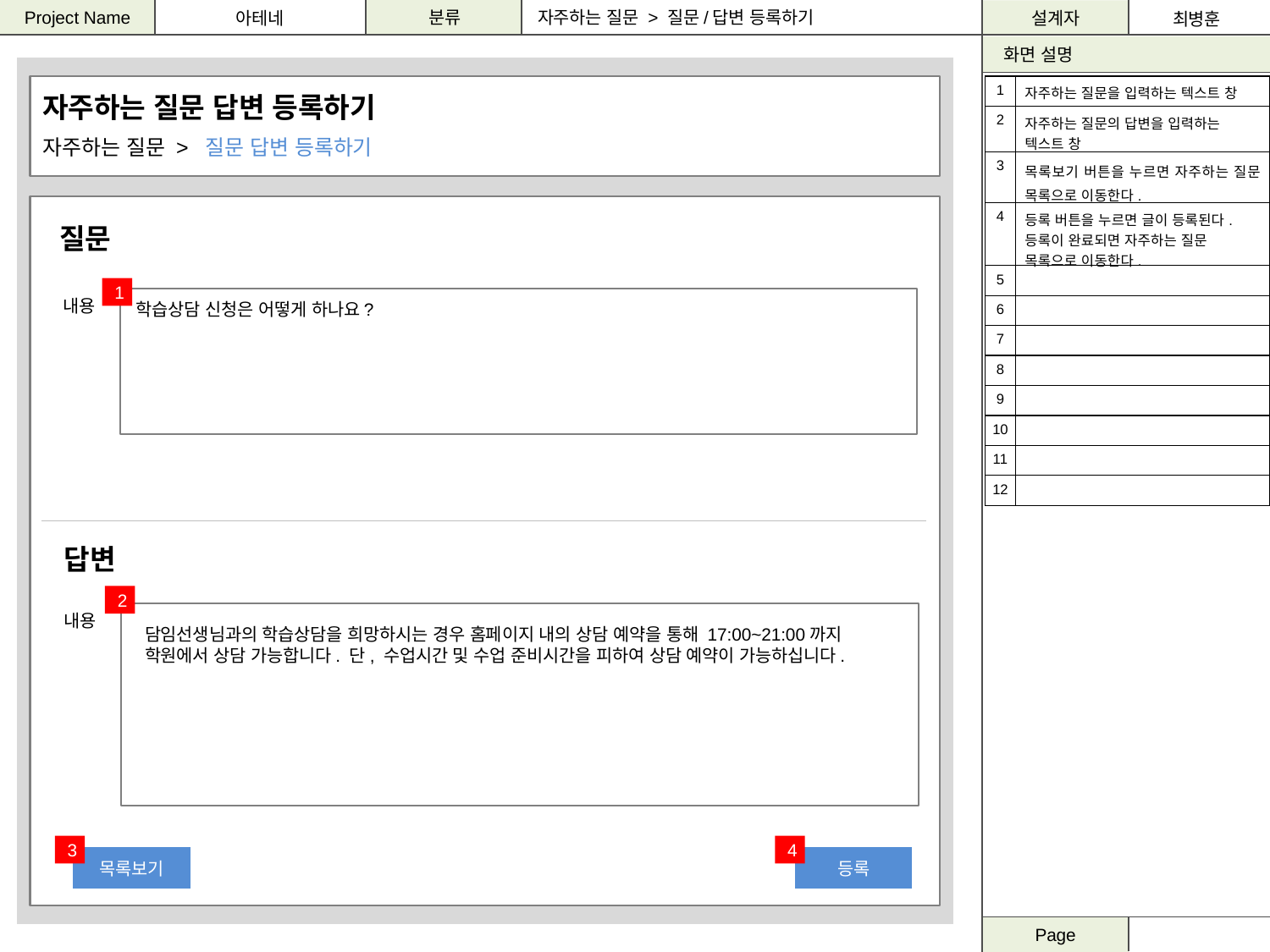

자주하는 질문 > 질문/답변 등록하기
최병훈

자주하는 질문 답변 등록하기
자주하는 질문 > 질문 답변 등록하기
| 1 | 자주하는 질문을 입력하는 텍스트 창 |
| --- | --- |
| 2 | 자주하는 질문의 답변을 입력하는 텍스트 창 |
| 3 | 목록보기 버튼을 누르면 자주하는 질문 목록으로 이동한다. |
| 4 | 등록 버튼을 누르면 글이 등록된다. 등록이 완료되면 자주하는 질문 목록으로 이동한다. |
| 5 |  |
| 6 |  |
| 7 |  |
| 8 |  |
| 9 |  |
| 10 |  |
| 11 |  |
| 12 |  |

질문
1
내용

학습상담 신청은 어떻게 하나요?
답변
2
내용

담임선생님과의 학습상담을 희망하시는 경우 홈페이지 내의 상담 예약을 통해 17:00~21:00까지 학원에서 상담 가능합니다. 단, 수업시간 및 수업 준비시간을 피하여 상담 예약이 가능하십니다.
3
4
목록보기
등록